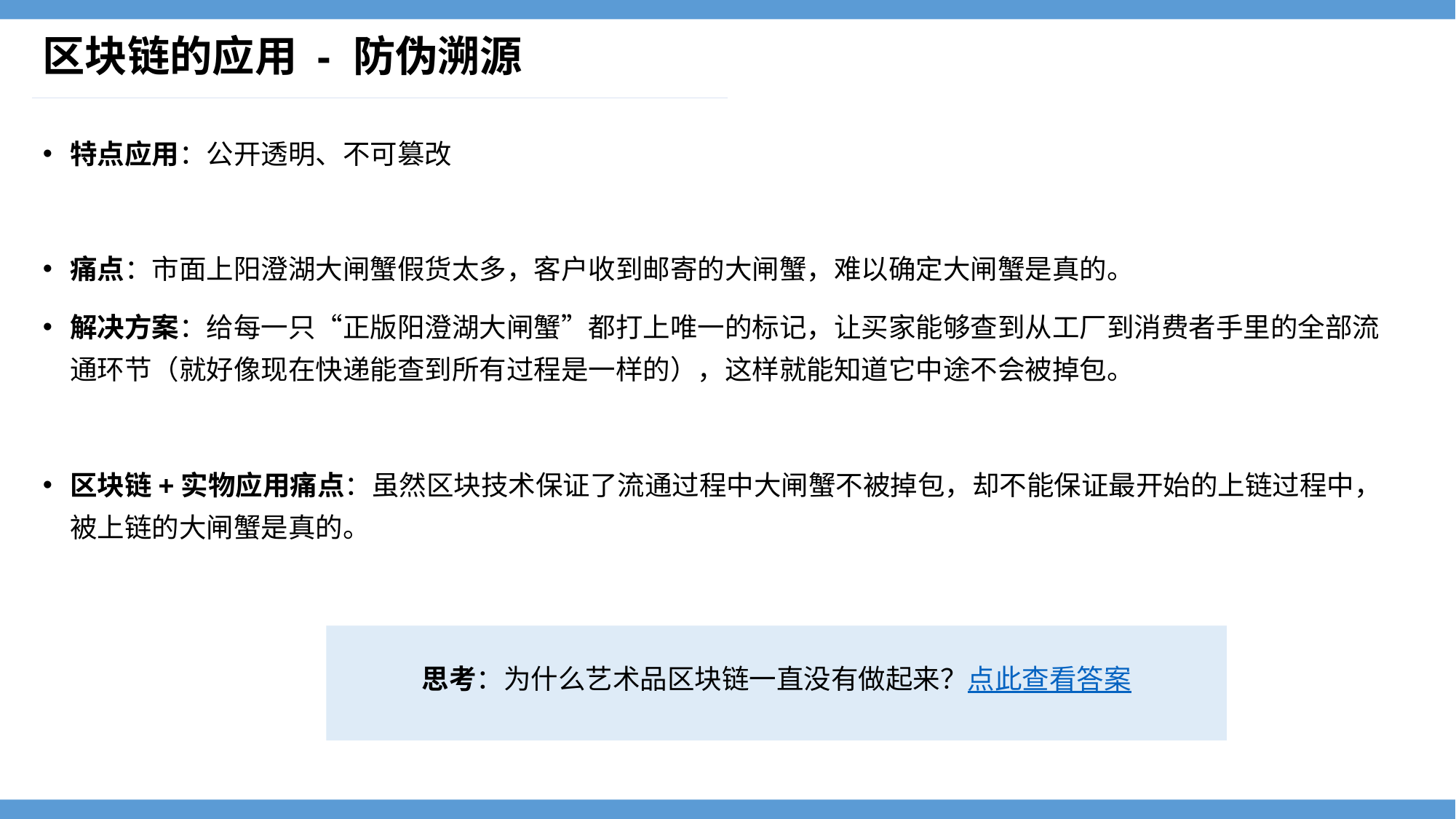

# 区块链的应用 - 防伪溯源
特点应用：公开透明、不可篡改

痛点：市面上阳澄湖大闸蟹假货太多，客户收到邮寄的大闸蟹，难以确定大闸蟹是真的。
解决方案：给每一只“正版阳澄湖大闸蟹”都打上唯一的标记，让买家能够查到从工厂到消费者手里的全部流通环节（就好像现在快递能查到所有过程是一样的），这样就能知道它中途不会被掉包。

区块链+实物应用痛点：虽然区块技术保证了流通过程中大闸蟹不被掉包，却不能保证最开始的上链过程中，被上链的大闸蟹是真的。

思考：为什么艺术品区块链一直没有做起来？点此查看答案